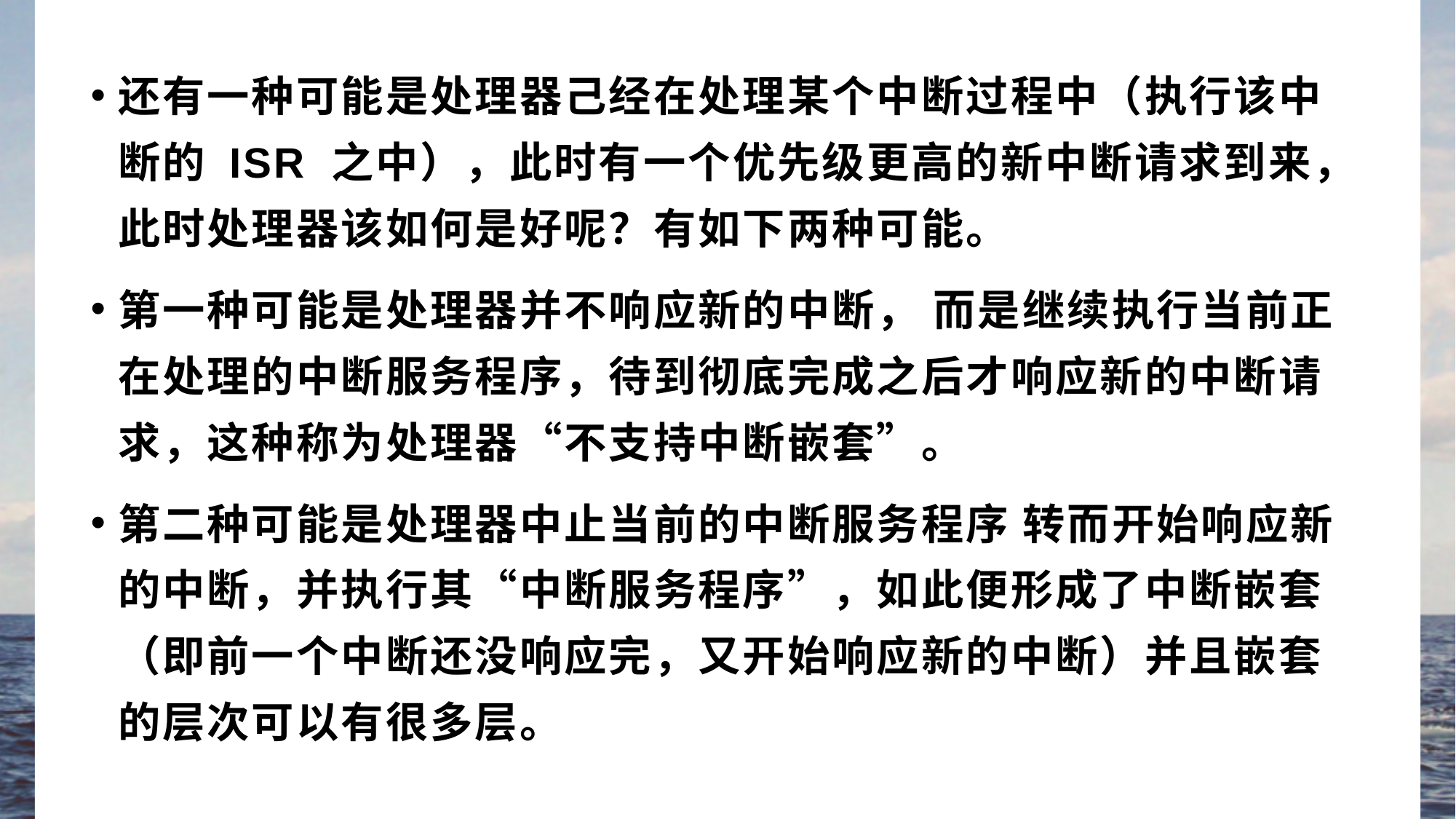

还有一种可能是处理器己经在处理某个中断过程中（执行该中断的 ISR 之中），此时有一个优先级更高的新中断请求到来，此时处理器该如何是好呢？有如下两种可能。
第一种可能是处理器并不响应新的中断， 而是继续执行当前正在处理的中断服务程序，待到彻底完成之后才响应新的中断请求，这种称为处理器“不支持中断嵌套”。
第二种可能是处理器中止当前的中断服务程序 转而开始响应新的中断，并执行其“中断服务程序”，如此便形成了中断嵌套（即前一个中断还没响应完，又开始响应新的中断）并且嵌套的层次可以有很多层。